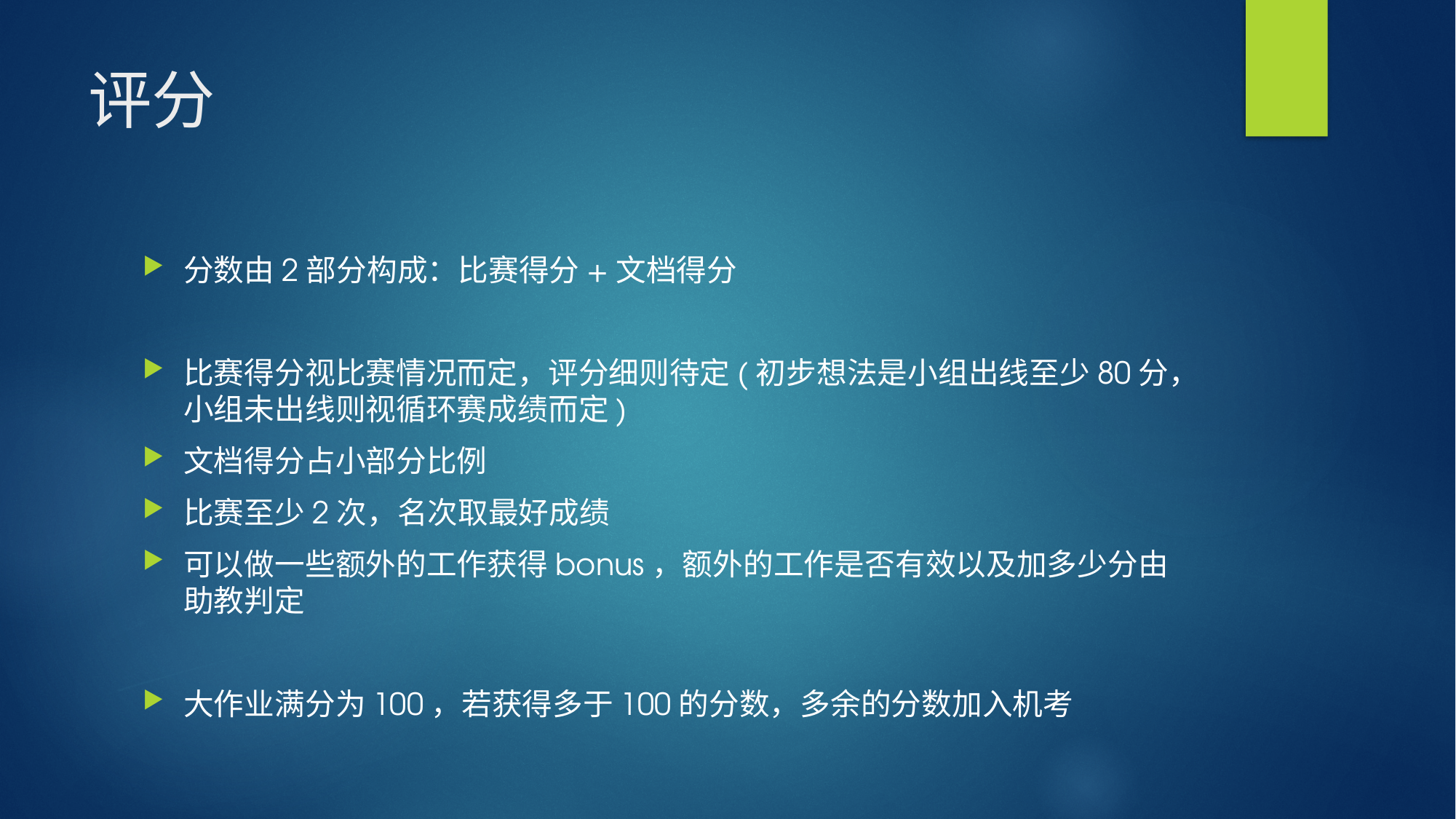

# 评分
分数由2部分构成：比赛得分+文档得分

比赛得分视比赛情况而定，评分细则待定(初步想法是小组出线至少80分，小组未出线则视循环赛成绩而定)
文档得分占小部分比例
比赛至少2次，名次取最好成绩
可以做一些额外的工作获得bonus，额外的工作是否有效以及加多少分由助教判定

大作业满分为100，若获得多于100的分数，多余的分数加入机考